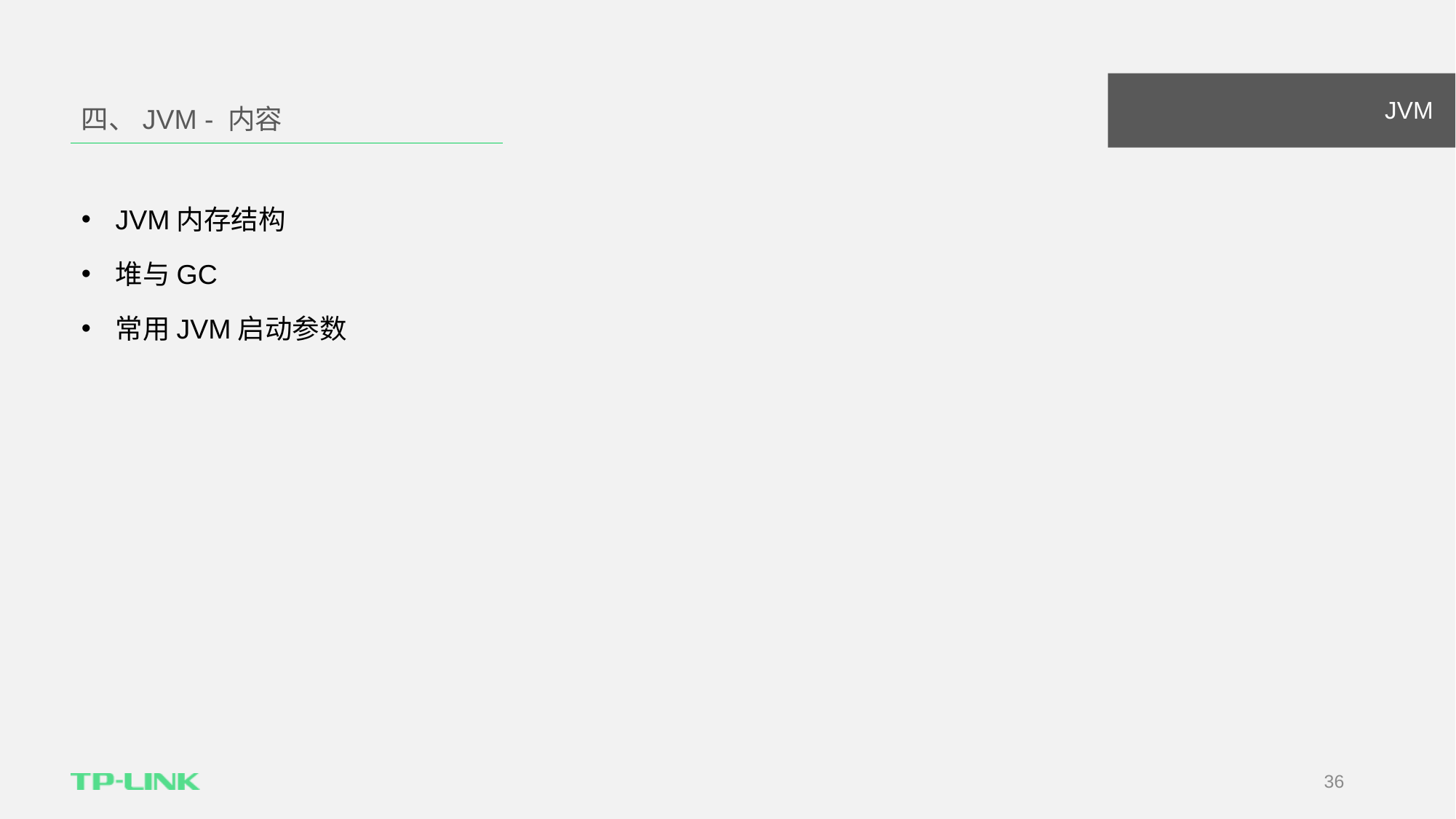

JVM
# 四、JVM - 内容
JVM内存结构
堆与GC
常用JVM启动参数
36